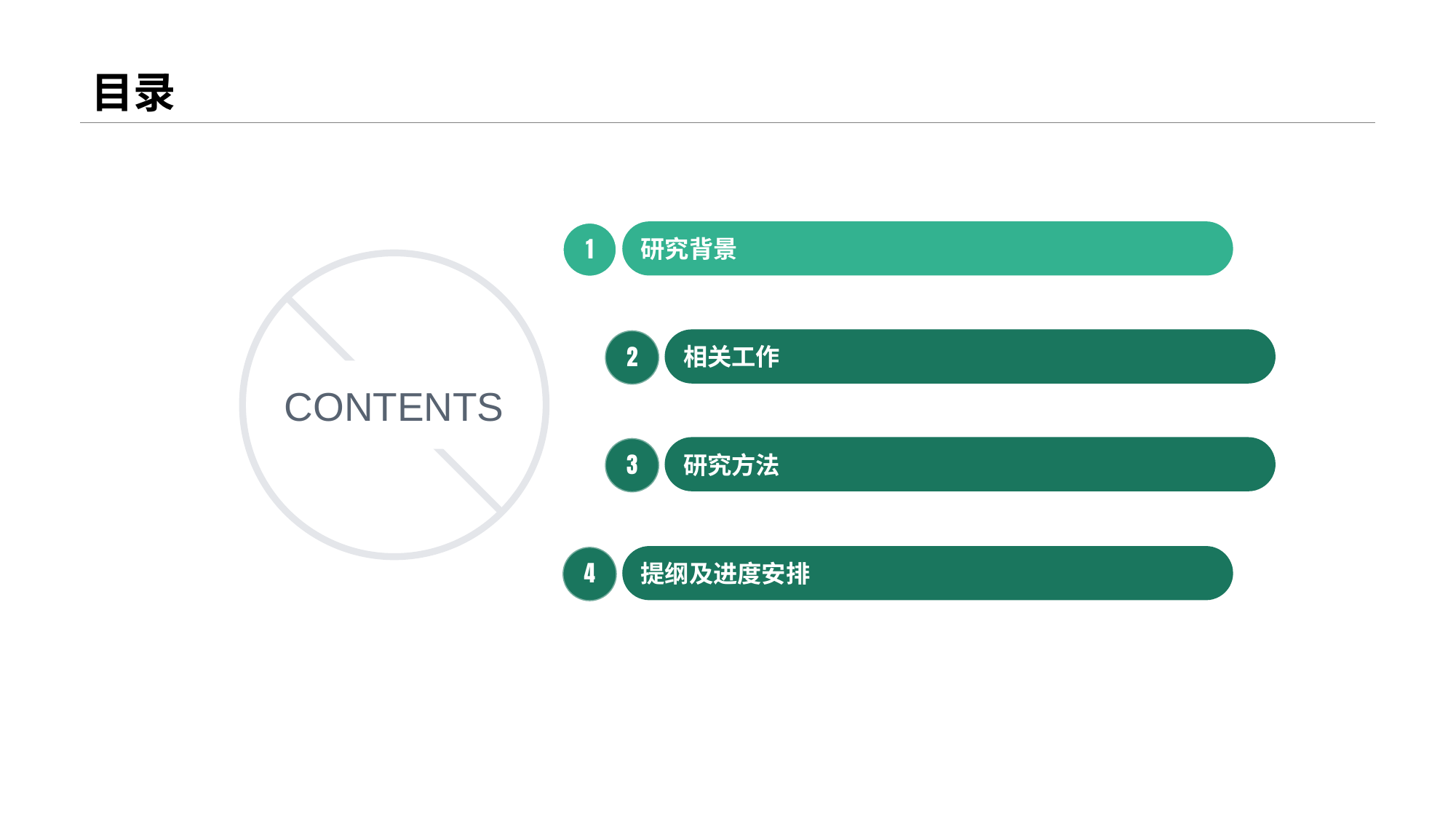

# 目录
研究背景
1

相关工作
2
CONTENTS
研究方法
3
提纲及进度安排
4